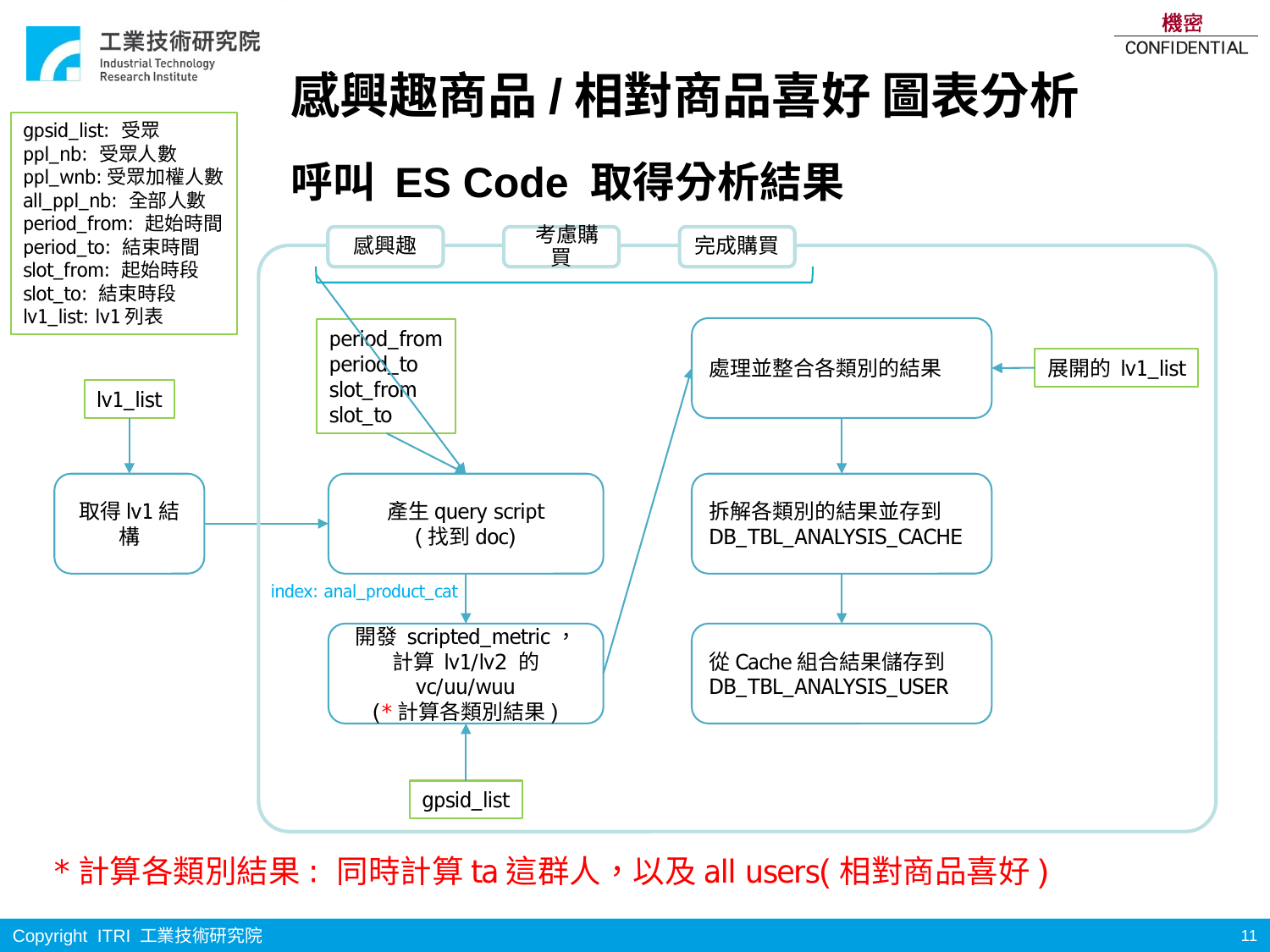

# 感興趣商品/相對商品喜好 圖表分析
gpsid_list: 受眾
ppl_nb: 受眾人數
ppl_wnb:受眾加權人數
all_ppl_nb: 全部人數
period_from: 起始時間
period_to: 結束時間
slot_from: 起始時段
slot_to: 結束時段
lv1_list: lv1列表
呼叫 ES Code 取得分析結果
感興趣
 考慮購買
完成購買

處理並整合各類別的結果
period_from
period_to
slot_from
slot_to
展開的 lv1_list
lv1_list
取得lv1結構
產生query script
(找到doc)
拆解各類別的結果並存到
DB_TBL_ANALYSIS_CACHE
index: anal_product_cat
開發 scripted_metric，計算 lv1/lv2 的 vc/uu/wuu
(*計算各類別結果)
從Cache組合結果儲存到
DB_TBL_ANALYSIS_USER
gpsid_list
*計算各類別結果: 同時計算ta這群人，以及all users(相對商品喜好)
11